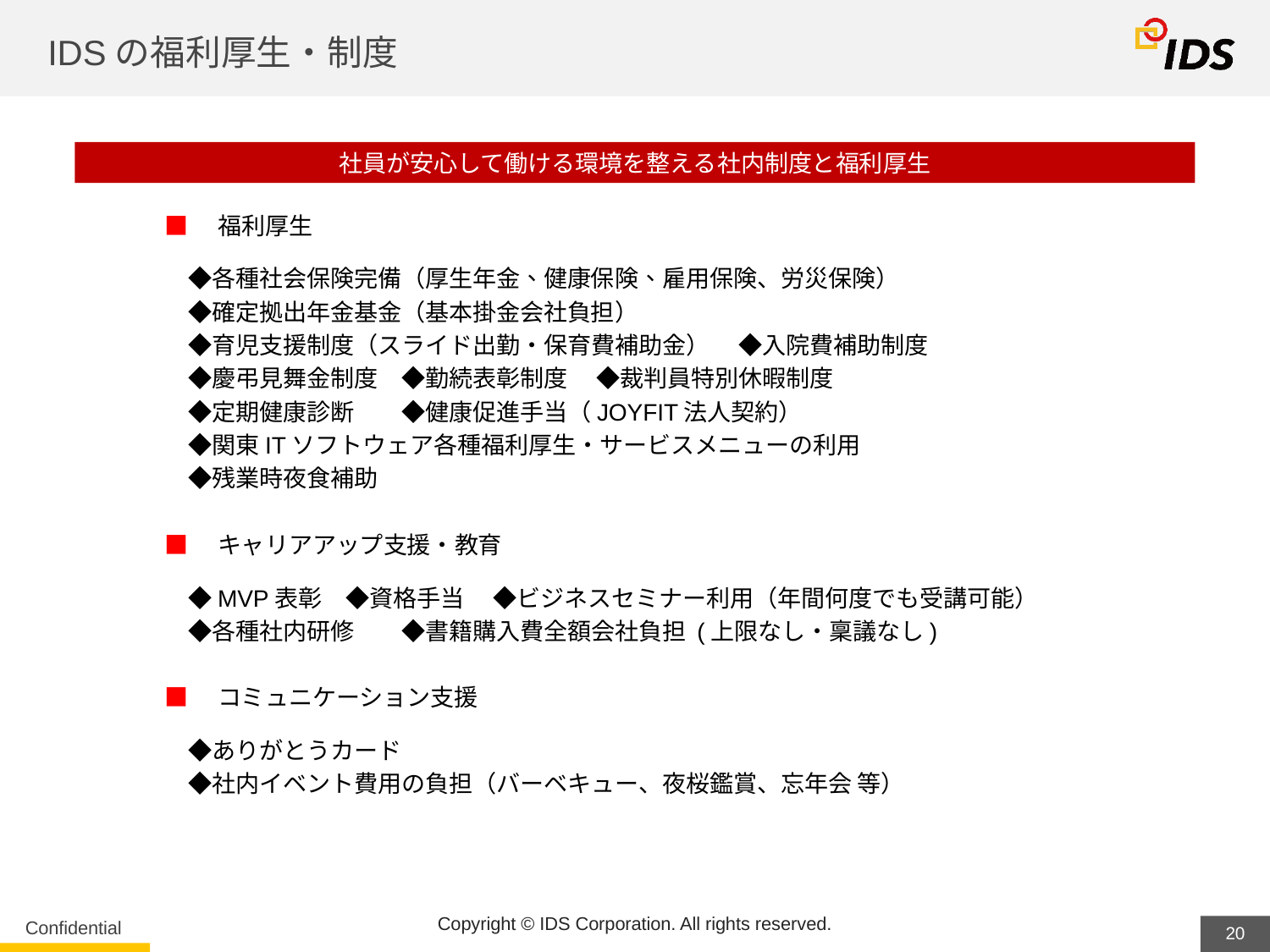

# IDSの福利厚生・制度
社員が安心して働ける環境を整える社内制度と福利厚生
■　福利厚生

　◆各種社会保険完備（厚生年金、健康保険、雇用保険、労災保険）
　◆確定拠出年金基金（基本掛金会社負担）
　◆育児支援制度（スライド出勤・保育費補助金）　 ◆入院費補助制度
　◆慶弔見舞金制度　◆勤続表彰制度　 ◆裁判員特別休暇制度
　◆定期健康診断　　◆健康促進手当（JOYFIT法人契約）
　◆関東ITソフトウェア各種福利厚生・サービスメニューの利用
　◆残業時夜食補助

■　キャリアアップ支援・教育

　◆MVP表彰　◆資格手当　 ◆ビジネスセミナー利用（年間何度でも受講可能）
　◆各種社内研修　　◆書籍購入費全額会社負担 (上限なし・稟議なし)

■　コミュニケーション支援

　◆ありがとうカード
　◆社内イベント費用の負担（バーベキュー、夜桜鑑賞、忘年会 等）